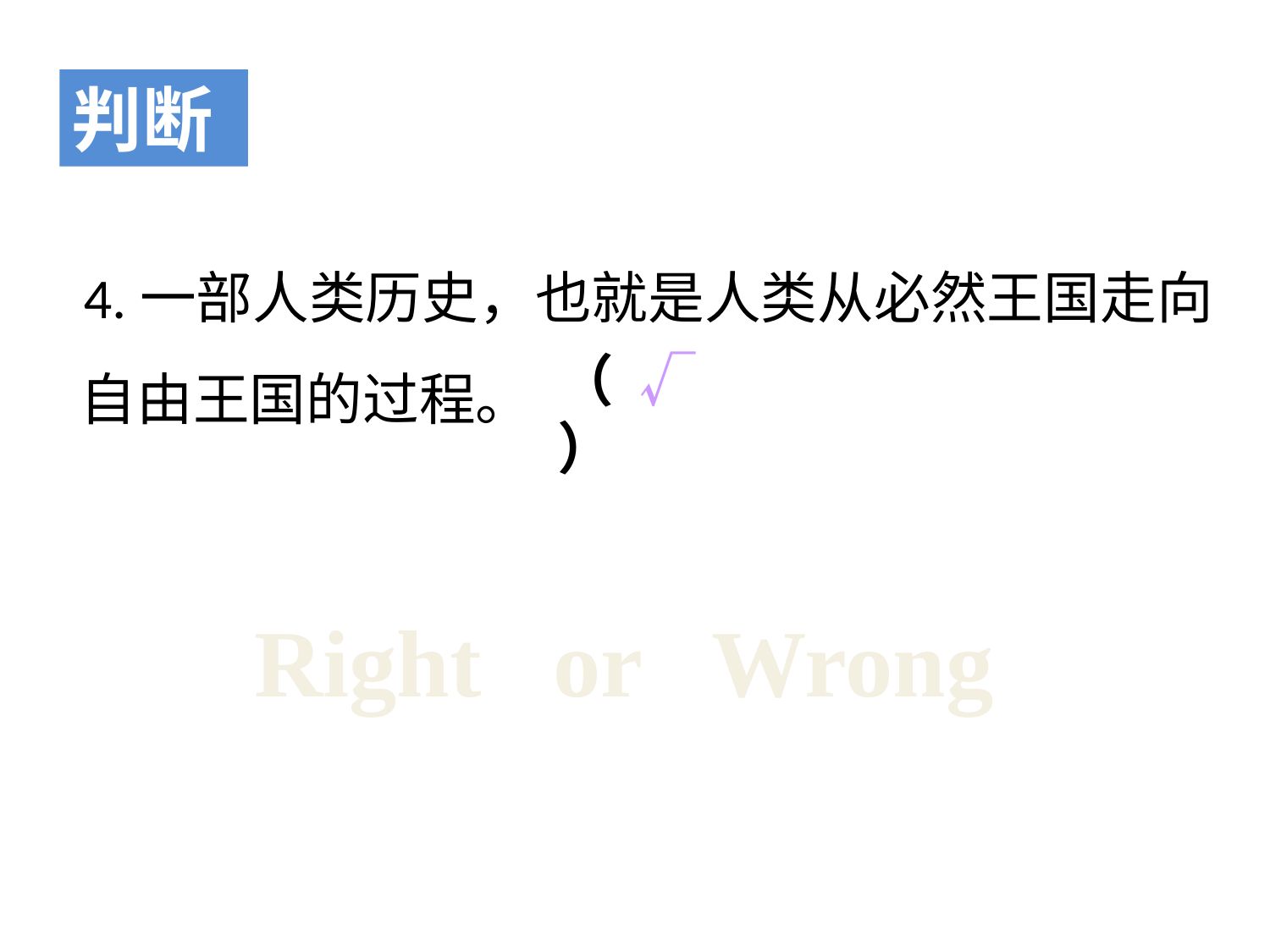

判断
    4.一部人类历史，也就是人类从必然王国走向自由王国的过程。
（  √  ）

Right   or   Wrong